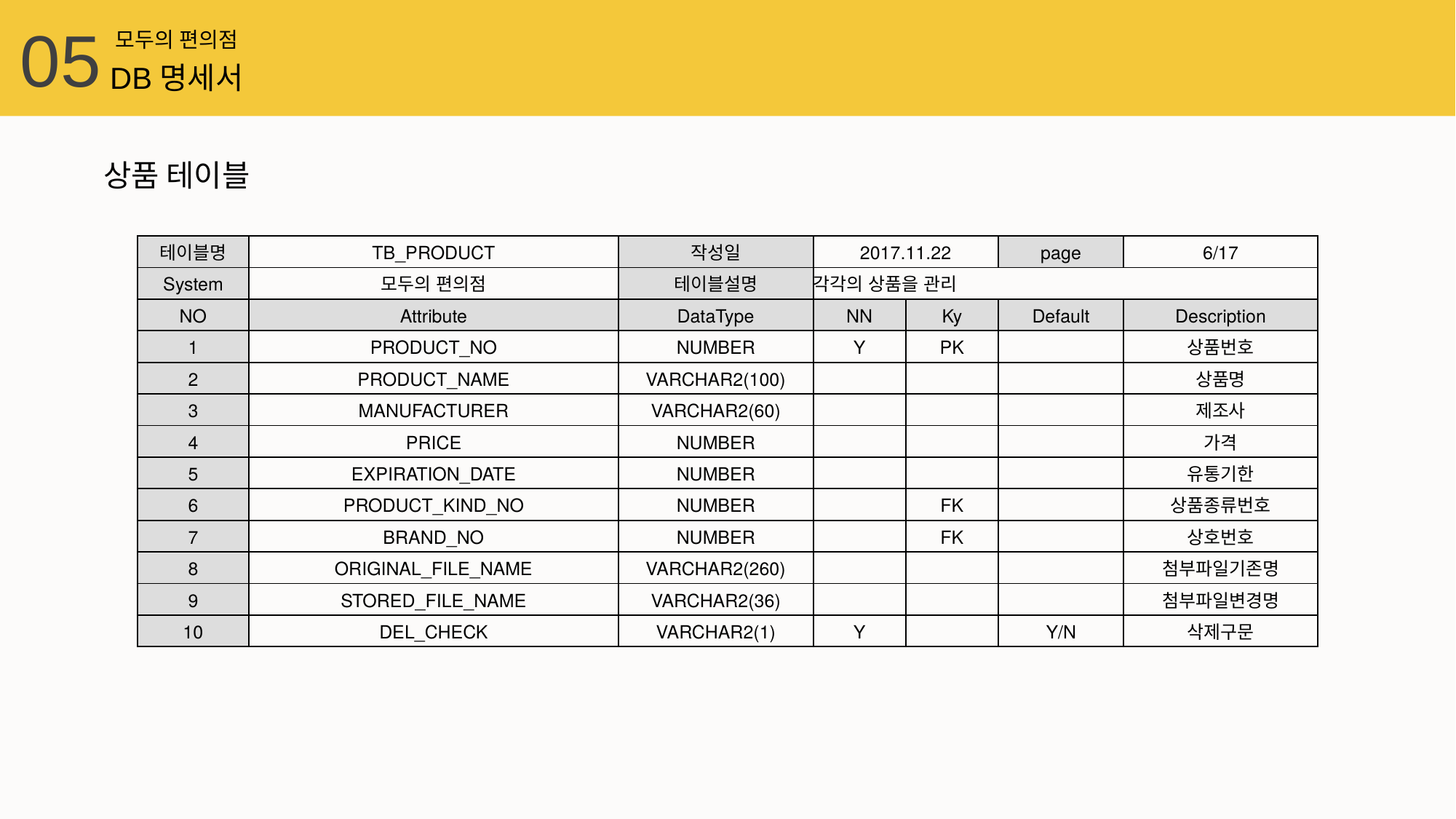

05

모두의 편의점
DB명세서
상품 테이블
| 테이블명 | TB\_PRODUCT | 작성일 | 2017.11.22 |  | page | 6/17 |
| --- | --- | --- | --- | --- | --- | --- |
| System | 모두의 편의점 | 테이블설명 | 각각의 상품을 관리 |  |  |  |
| NO | Attribute | DataType | NN | Ky | Default | Description |
| 1 | PRODUCT\_NO | NUMBER | Y | PK |  | 상품번호 |
| 2 | PRODUCT\_NAME | VARCHAR2(100) |  |  |  | 상품명 |
| 3 | MANUFACTURER | VARCHAR2(60) |  |  |  | 제조사 |
| 4 | PRICE | NUMBER |  |  |  | 가격 |
| 5 | EXPIRATION\_DATE | NUMBER |  |  |  | 유통기한 |
| 6 | PRODUCT\_KIND\_NO | NUMBER |  | FK |  | 상품종류번호 |
| 7 | BRAND\_NO | NUMBER |  | FK |  | 상호번호 |
| 8 | ORIGINAL\_FILE\_NAME | VARCHAR2(260) |  |  |  | 첨부파일기존명 |
| 9 | STORED\_FILE\_NAME | VARCHAR2(36) |  |  |  | 첨부파일변경명 |
| 10 | DEL\_CHECK | VARCHAR2(1) | Y |  | Y/N | 삭제구문 |